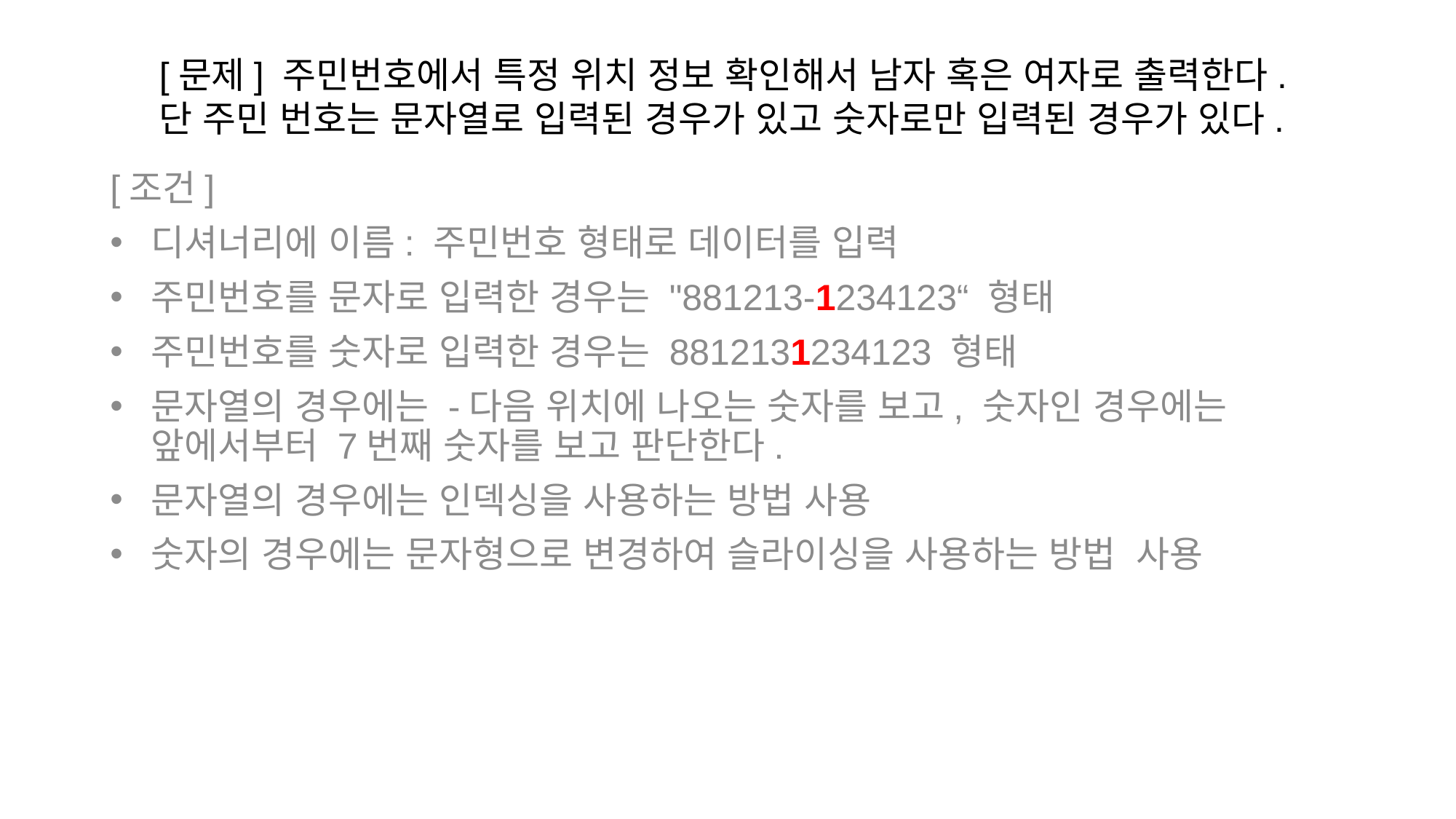

[문제] 주민번호에서 특정 위치 정보 확인해서 남자 혹은 여자로 출력한다.
단 주민 번호는 문자열로 입력된 경우가 있고 숫자로만 입력된 경우가 있다.
[조건]
디셔너리에 이름: 주민번호 형태로 데이터를 입력
주민번호를 문자로 입력한 경우는 "881213-1234123“ 형태
주민번호를 숫자로 입력한 경우는 8812131234123 형태
문자열의 경우에는 -다음 위치에 나오는 숫자를 보고, 숫자인 경우에는 앞에서부터 7번째 숫자를 보고 판단한다.
문자열의 경우에는 인덱싱을 사용하는 방법 사용
숫자의 경우에는 문자형으로 변경하여 슬라이싱을 사용하는 방법  사용